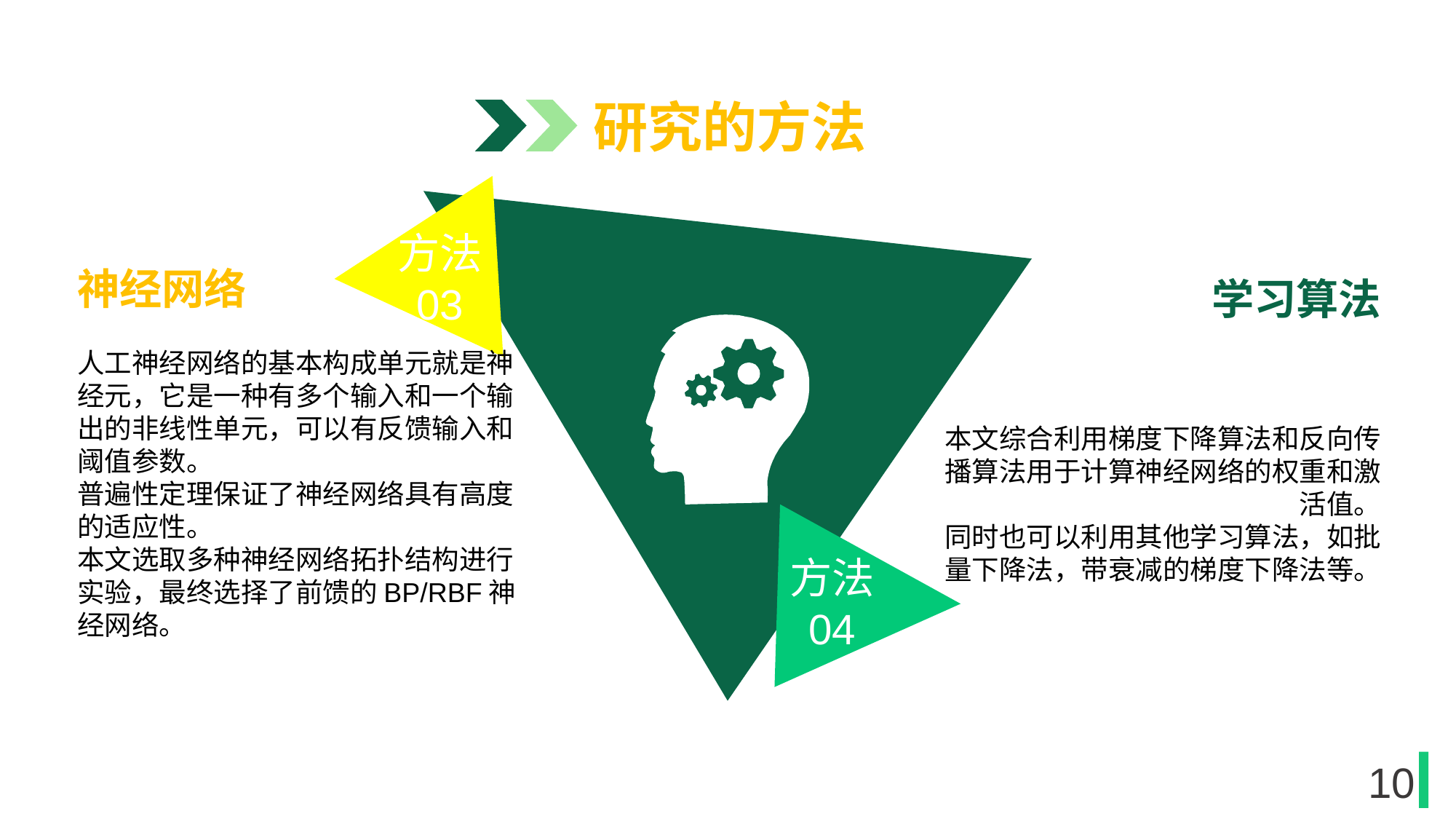

研究的方法

方法
03
神经网络

人工神经网络的基本构成单元就是神经元，它是一种有多个输入和一个输出的非线性单元，可以有反馈输入和阈值参数。
普遍性定理保证了神经网络具有高度的适应性。
本文选取多种神经网络拓扑结构进行实验，最终选择了前馈的BP/RBF神经网络。
学习算法

本文综合利用梯度下降算法和反向传播算法用于计算神经网络的权重和激活值。
同时也可以利用其他学习算法，如批量下降法，带衰减的梯度下降法等。

方法
04
10